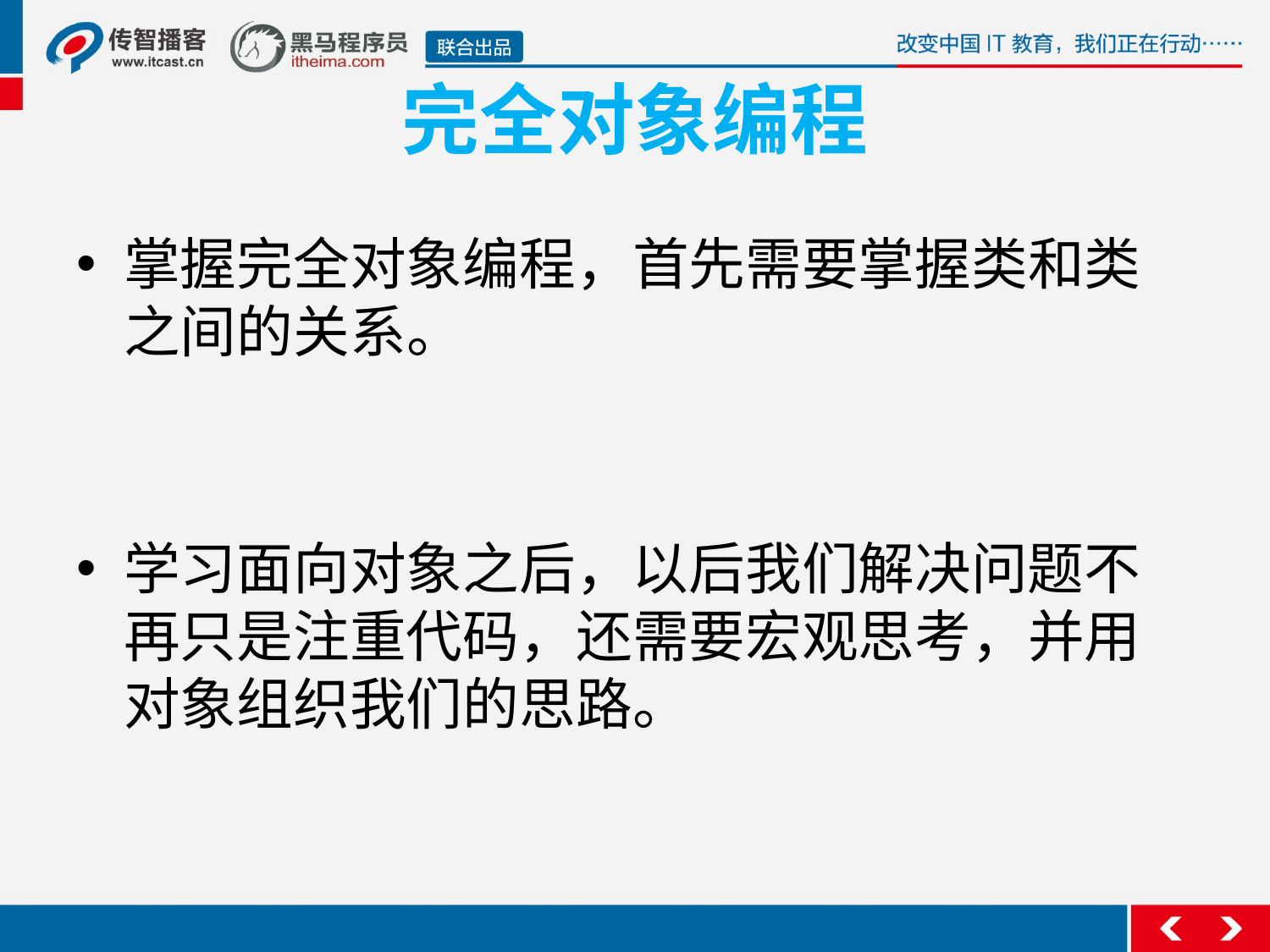

# 完全对象编程
掌握完全对象编程，首先需要掌握类和类之间的关系。

学习面向对象之后，以后我们解决问题不再只是注重代码，还需要宏观思考，并用对象组织我们的思路。